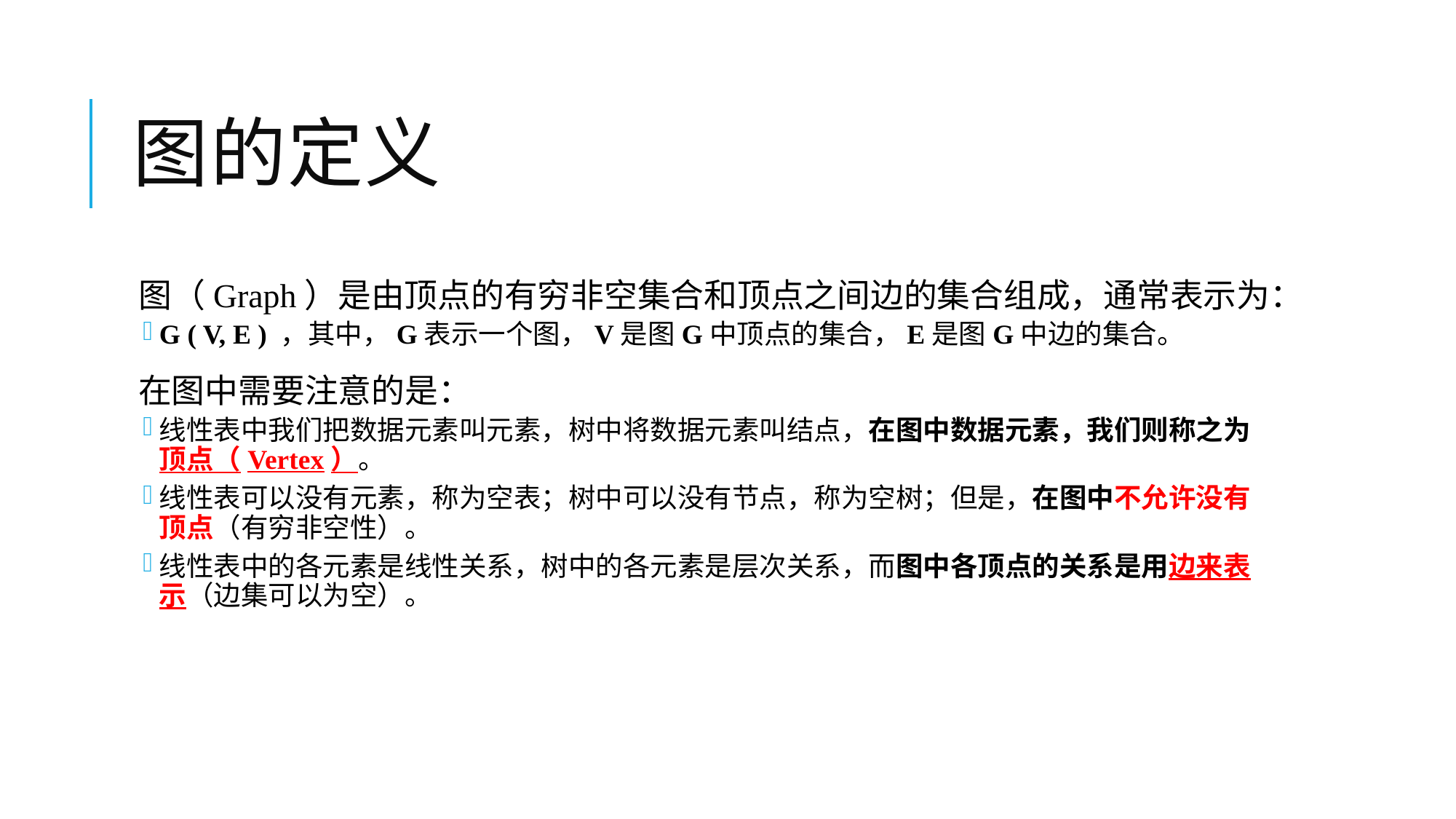

# 图的定义
图（Graph）是由顶点的有穷非空集合和顶点之间边的集合组成，通常表示为：
G ( V, E ) ，其中，G表示一个图，V是图G中顶点的集合，E是图G中边的集合。
在图中需要注意的是：
线性表中我们把数据元素叫元素，树中将数据元素叫结点，在图中数据元素，我们则称之为顶点（Vertex）。
线性表可以没有元素，称为空表；树中可以没有节点，称为空树；但是，在图中不允许没有顶点（有穷非空性）。
线性表中的各元素是线性关系，树中的各元素是层次关系，而图中各顶点的关系是用边来表示（边集可以为空）。